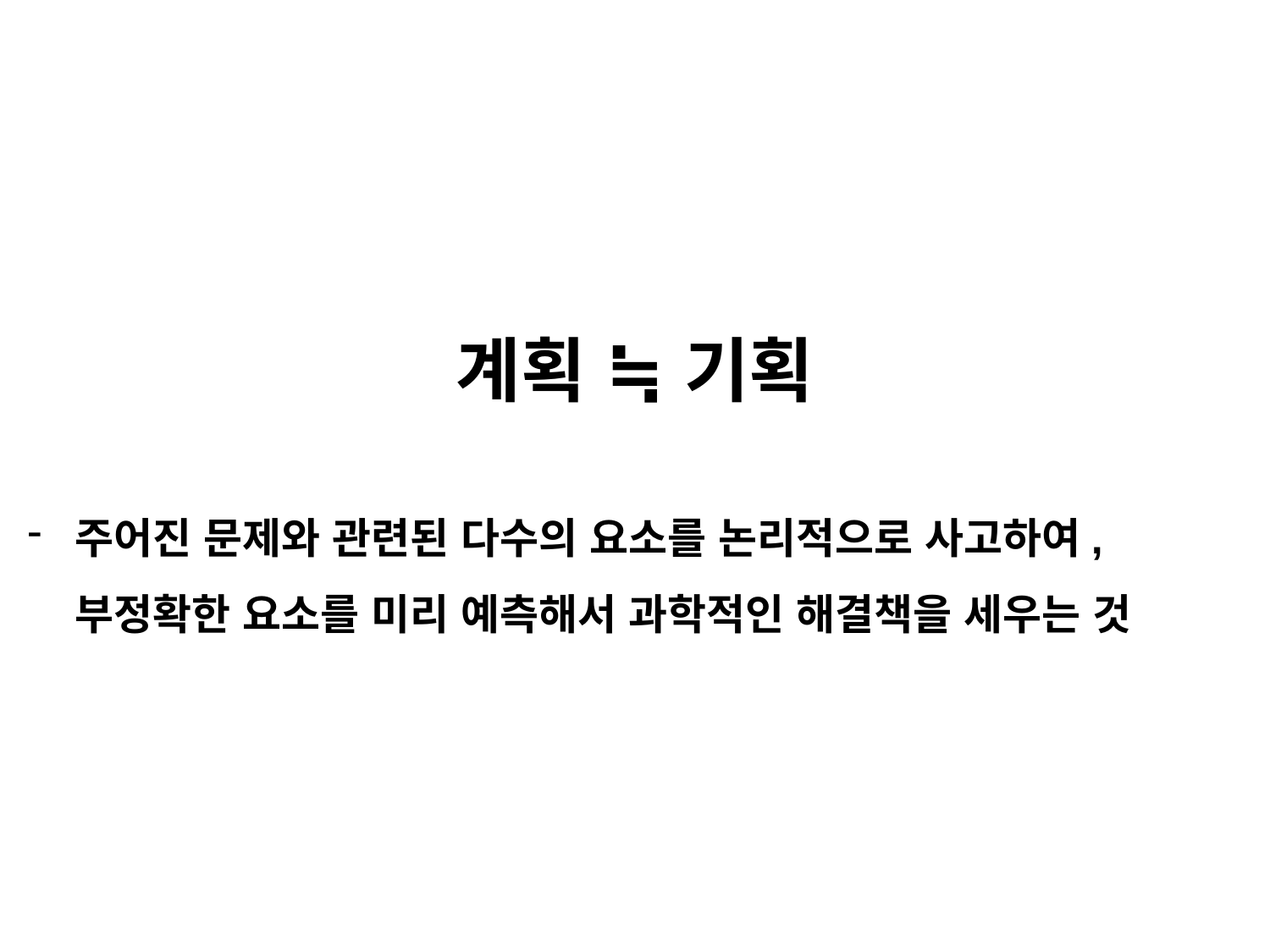

계획 ≒ 기획

주어진 문제와 관련된 다수의 요소를 논리적으로 사고하여, 부정확한 요소를 미리 예측해서 과학적인 해결책을 세우는 것